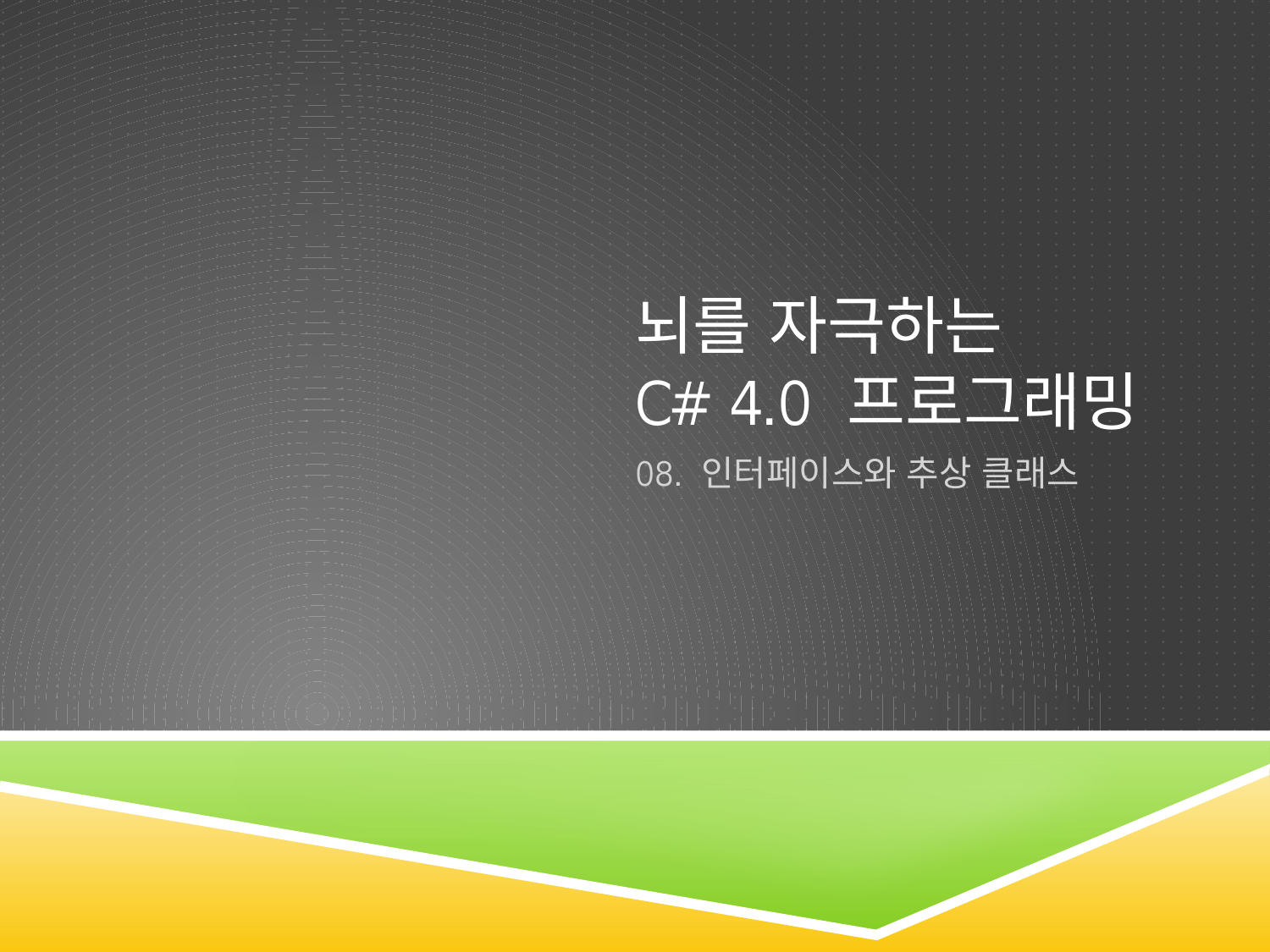

# 뇌를 자극하는 C# 4.0 프로그래밍
08. 인터페이스와 추상 클래스